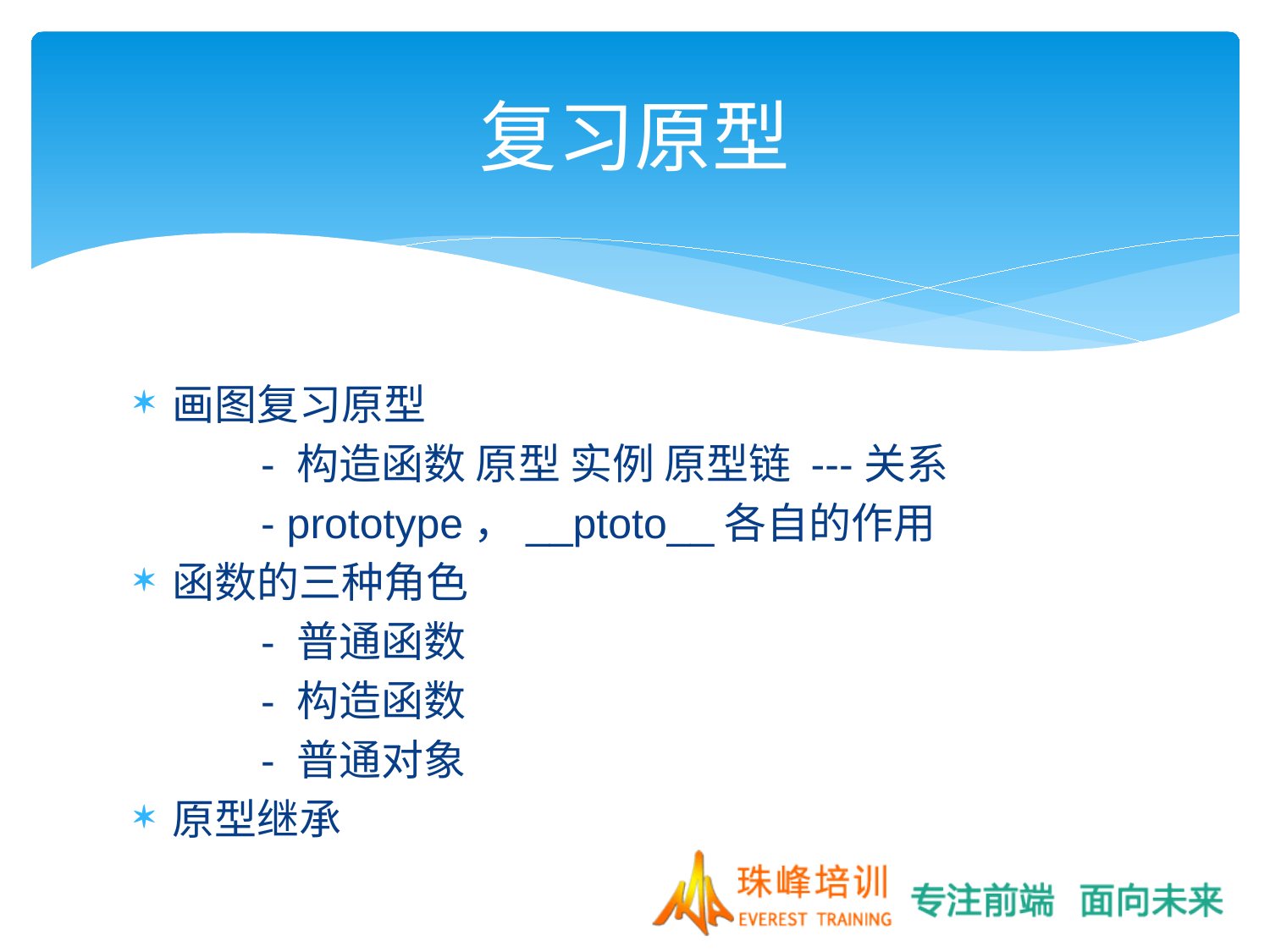

# 复习原型
画图复习原型
	- 构造函数 原型 实例 原型链 ---关系
	- prototype，__ptoto__各自的作用
函数的三种角色
	- 普通函数
	- 构造函数
	- 普通对象
原型继承